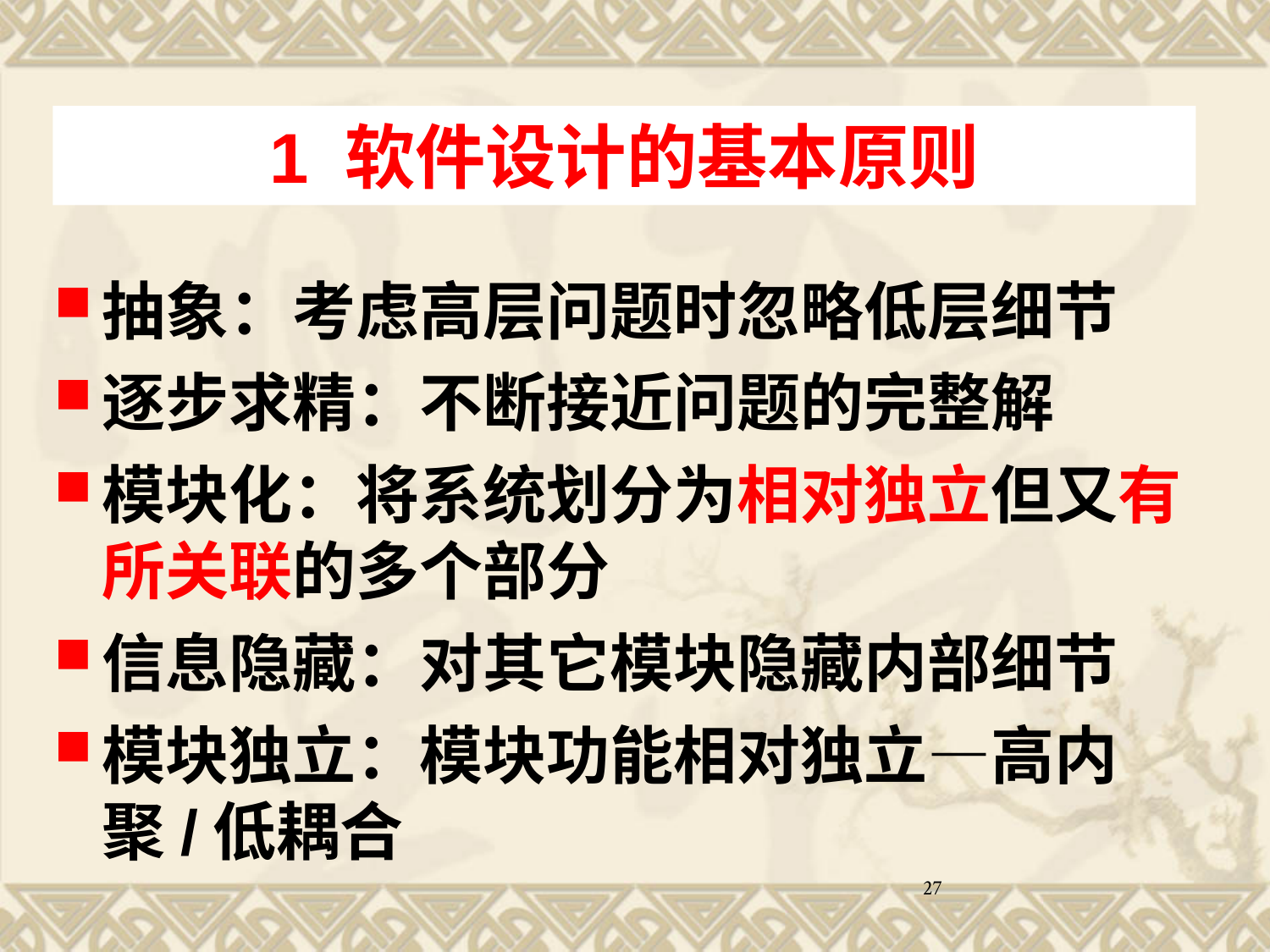

1 软件设计的基本原则
抽象：考虑高层问题时忽略低层细节
逐步求精：不断接近问题的完整解
模块化：将系统划分为相对独立但又有所关联的多个部分
信息隐藏：对其它模块隐藏内部细节
模块独立：模块功能相对独立—高内聚/低耦合
27